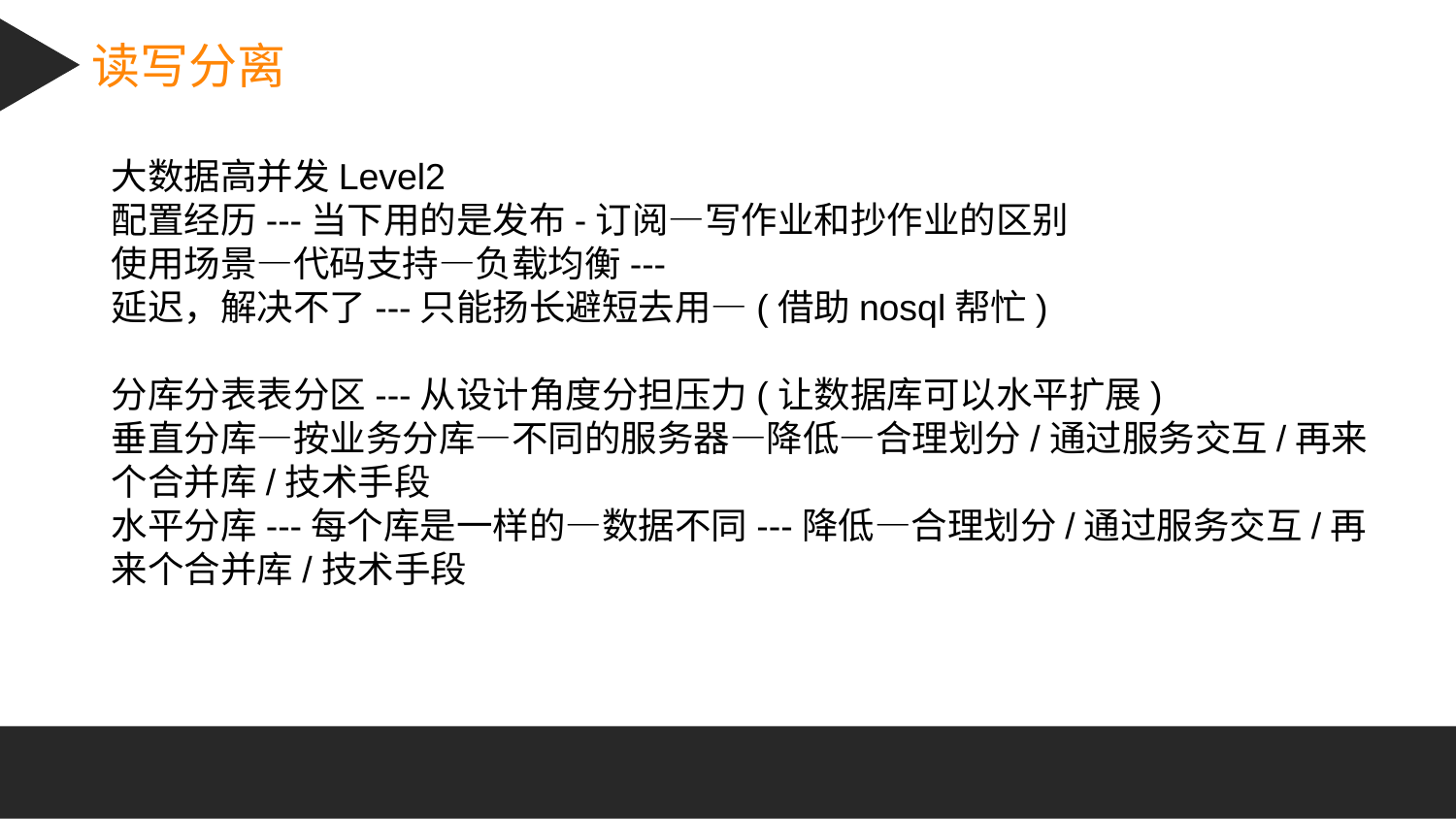

读写分离
大数据高并发Level2
配置经历---当下用的是发布-订阅—写作业和抄作业的区别
使用场景—代码支持—负载均衡---
延迟，解决不了---只能扬长避短去用—(借助nosql帮忙)

分库分表表分区---从设计角度分担压力(让数据库可以水平扩展)
垂直分库—按业务分库—不同的服务器—降低—合理划分/通过服务交互/再来个合并库/技术手段
水平分库---每个库是一样的—数据不同---降低—合理划分/通过服务交互/再来个合并库/技术手段